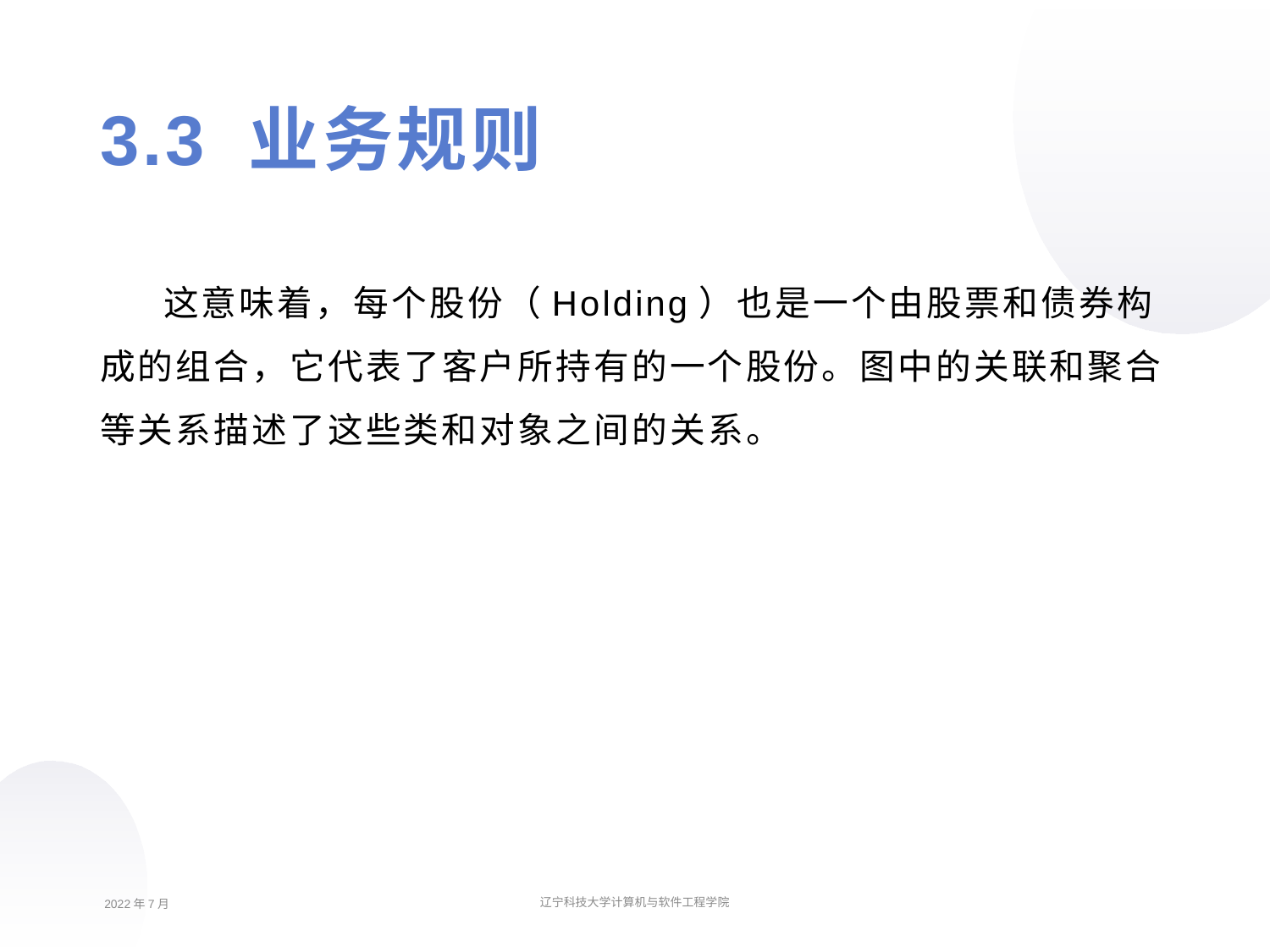

3.3 业务规则
这意味着，每个股份（Holding）也是一个由股票和债券构成的组合，它代表了客户所持有的一个股份。图中的关联和聚合等关系描述了这些类和对象之间的关系。

2022年7月
辽宁科技大学计算机与软件工程学院
81